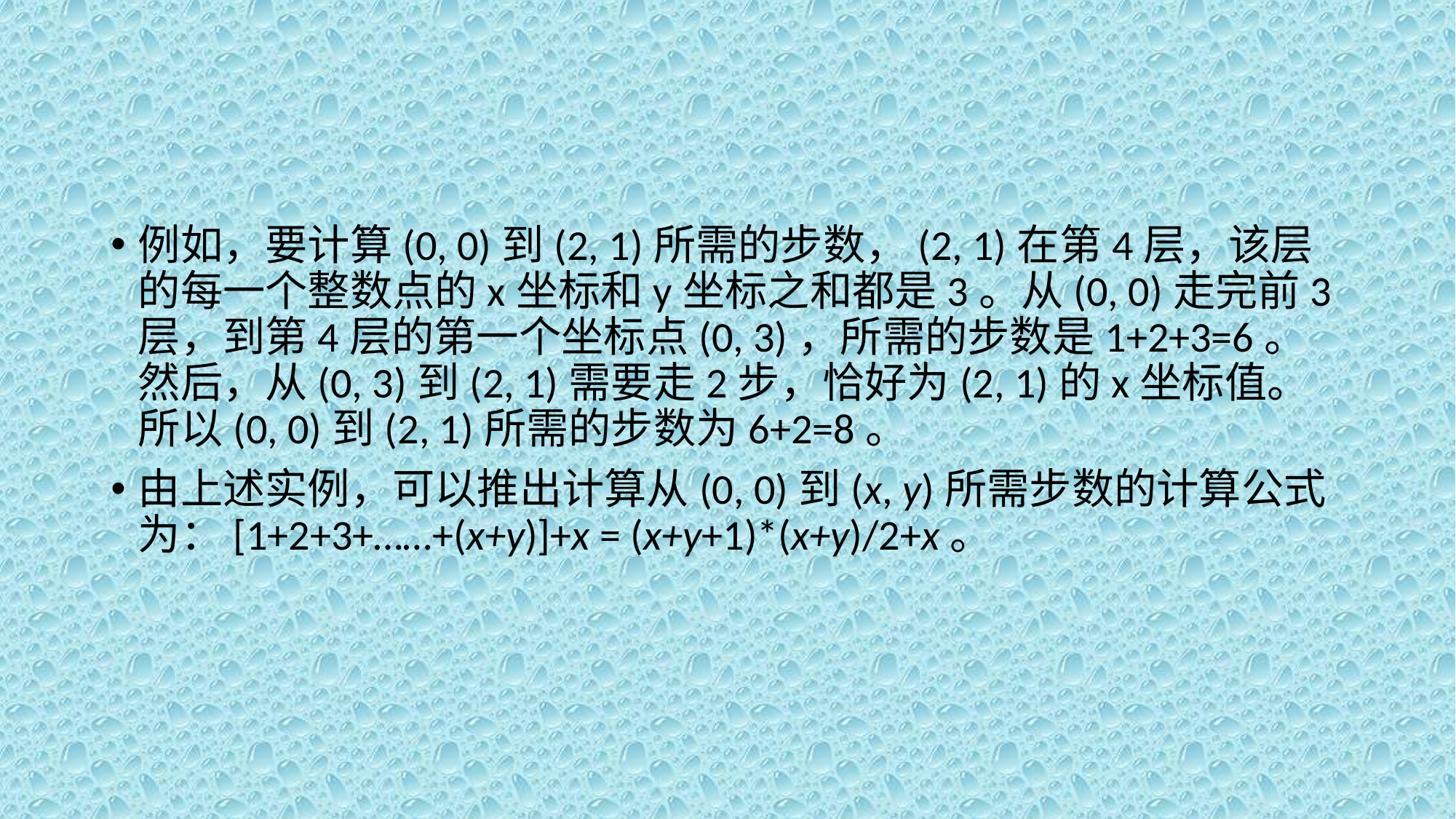

#
例如，要计算(0, 0)到(2, 1)所需的步数，(2, 1)在第4层，该层的每一个整数点的x坐标和y坐标之和都是3。从(0, 0)走完前3层，到第4层的第一个坐标点(0, 3)，所需的步数是1+2+3=6。然后，从(0, 3)到(2, 1)需要走2步，恰好为(2, 1)的x坐标值。所以(0, 0)到(2, 1)所需的步数为6+2=8。
由上述实例，可以推出计算从(0, 0)到(x, y)所需步数的计算公式为：[1+2+3+……+(x+y)]+x = (x+y+1)*(x+y)/2+x。